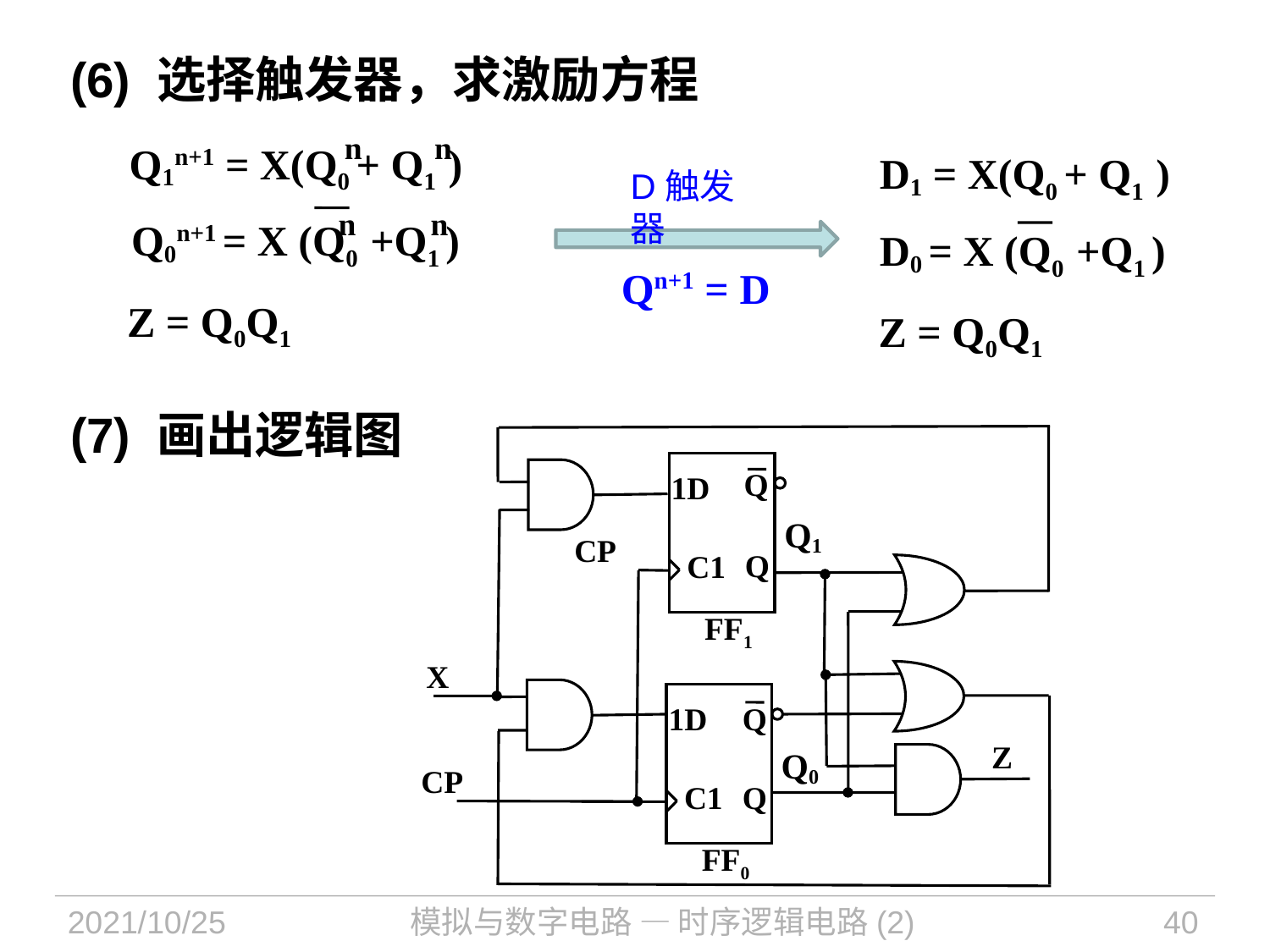

(6) 选择触发器，求激励方程

(7) 画出逻辑图
n
n
Q1n+1 = X(Q0 + Q1  )

D1 = X(Q0 + Q1  )
D触发器
n
n
 Q0n+1 = X (Q0  +Q1 )

 D0 = X (Q0  +Q1 )

Qn+1 = D

   Z = Q0Q1

   Z = Q0Q1

Q

1D

Q1

CP
Q
C1

FF1

X

1D
Q

Z

Q0

CP

Q
C1

FF0

2021/10/25
模拟与数字电路 — 时序逻辑电路(2)
40